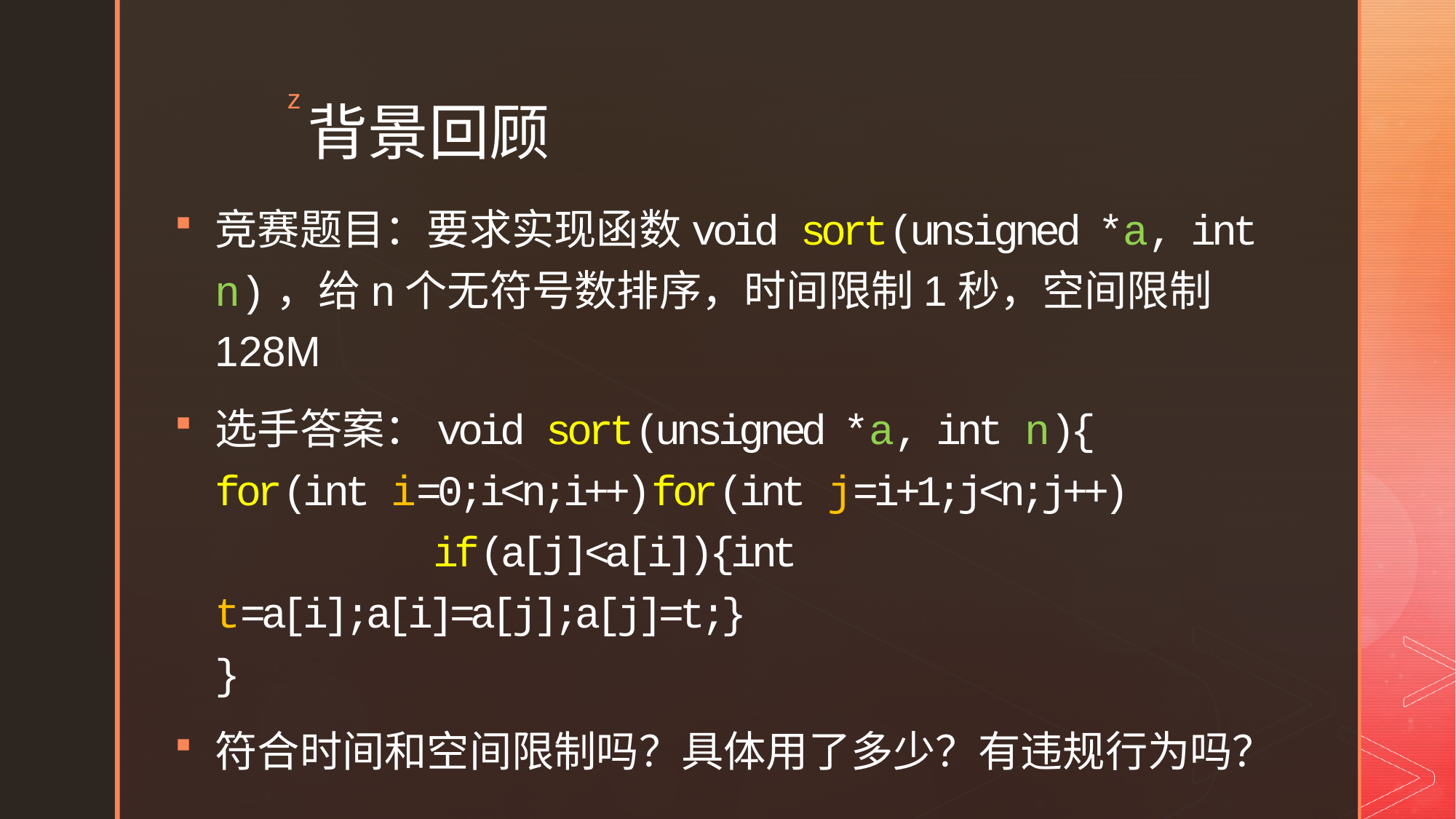

# 背景回顾
竞赛题目：要求实现函数void sort(unsigned *a, int n)，给n个无符号数排序，时间限制1秒，空间限制128M
选手答案：void sort(unsigned *a, int n){
for(int i=0;i<n;i++)for(int j=i+1;j<n;j++) 				if(a[j]<a[i]){int t=a[i];a[i]=a[j];a[j]=t;}
}
符合时间和空间限制吗？具体用了多少？有违规行为吗？